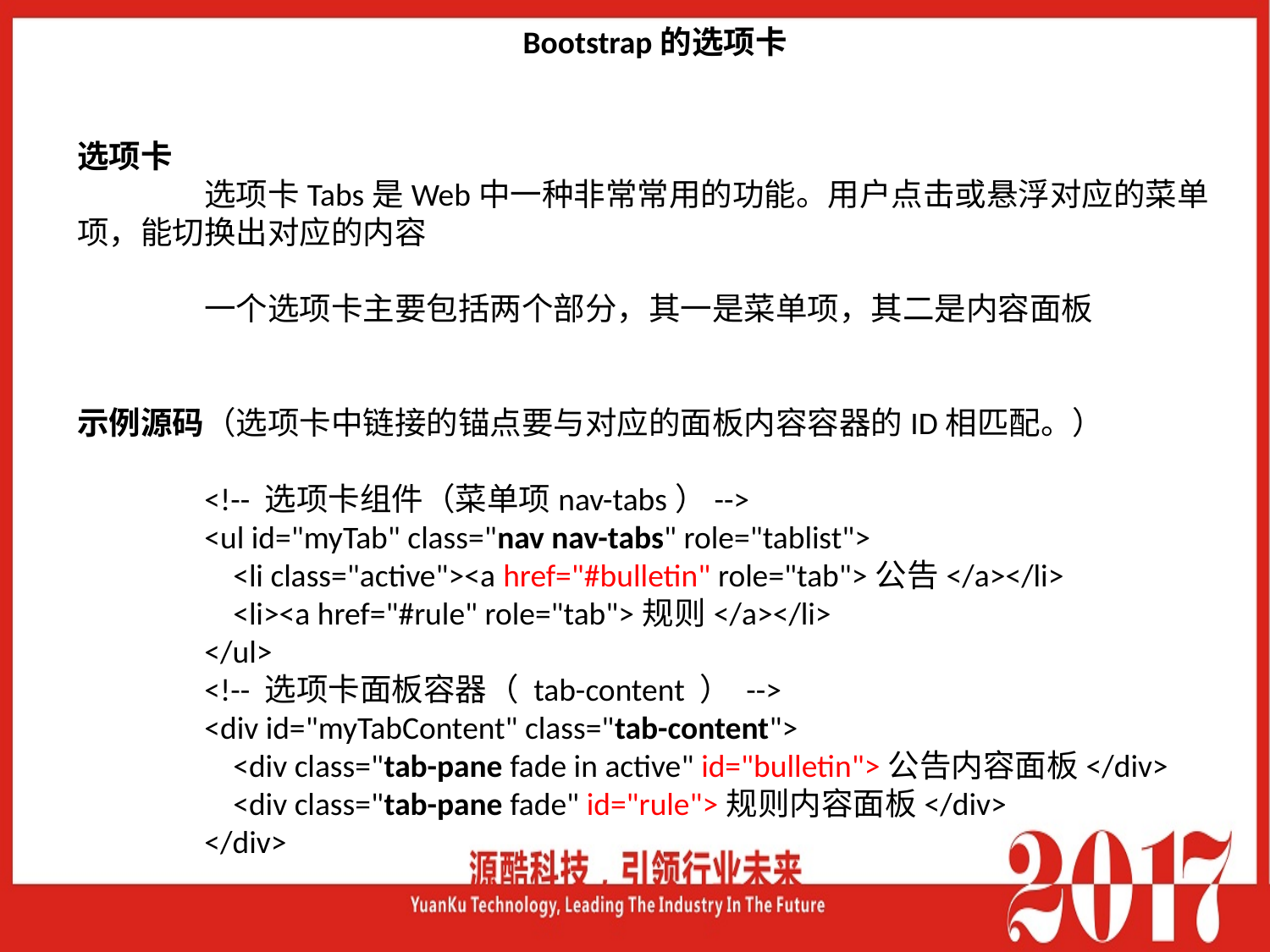

Bootstrap的选项卡

选项卡
	选项卡Tabs是Web中一种非常常用的功能。用户点击或悬浮对应的菜单项，能切换出对应的内容

	一个选项卡主要包括两个部分，其一是菜单项，其二是内容面板

示例源码（选项卡中链接的锚点要与对应的面板内容容器的ID相匹配。）

	<!-- 选项卡组件（菜单项nav-tabs）-->
<ul id="myTab" class="nav nav-tabs" role="tablist">
    <li class="active"><a href="#bulletin" role="tab">公告</a></li>
    <li><a href="#rule" role="tab">规则</a></li>
</ul>
<!-- 选项卡面板容器（ tab-content ） -->
<div id="myTabContent" class="tab-content">
    <div class="tab-pane fade in active" id="bulletin">公告内容面板</div>
    <div class="tab-pane fade" id="rule">规则内容面板</div>
</div>